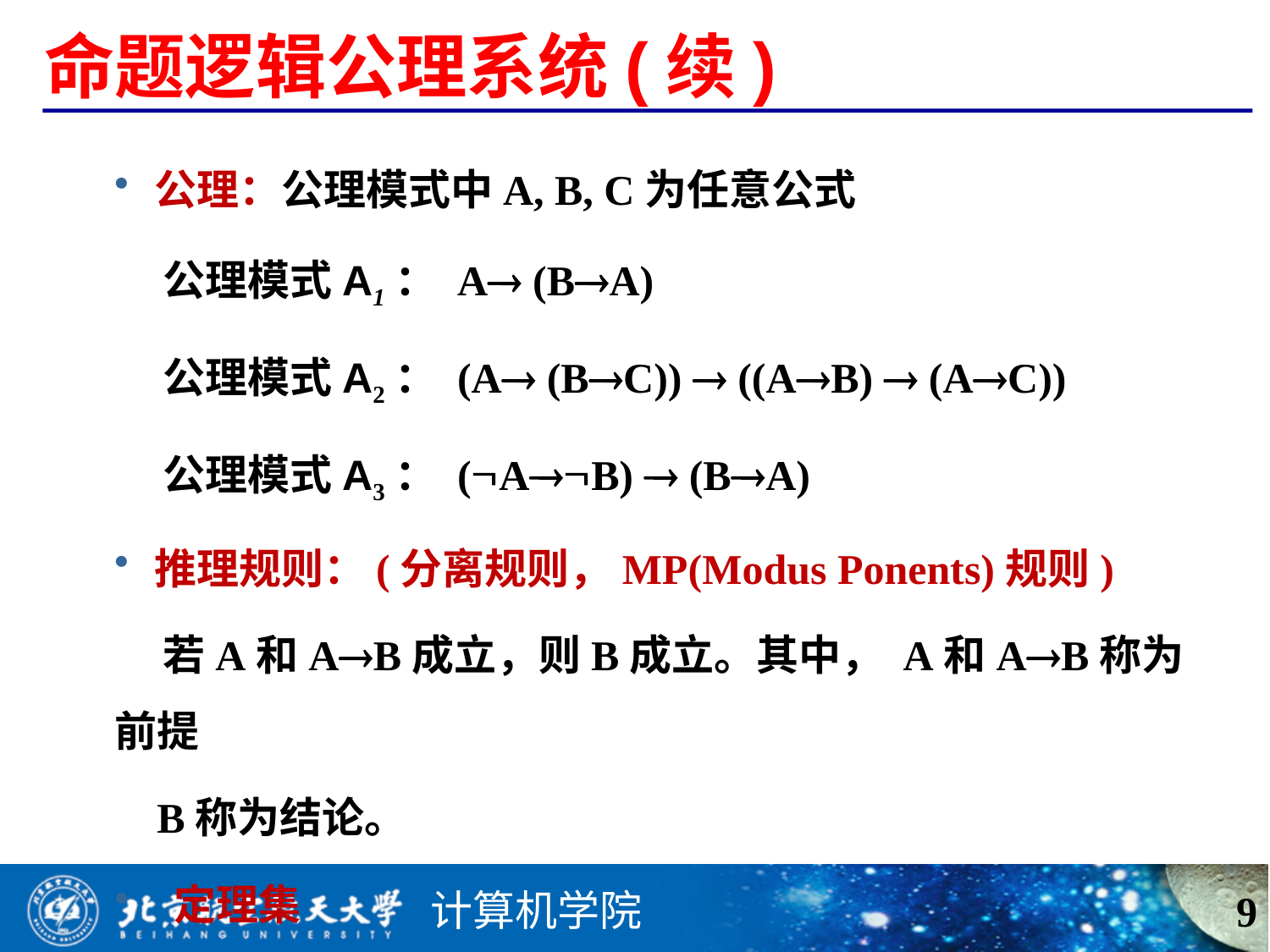

# 命题逻辑公理系统(续)
公理：公理模式中A, B, C为任意公式
    公理模式A1： A→ (B→A)
    公理模式A2： (A→ (B→C)) → ((A→B) → (A→C))
    公理模式A3： (¬A→¬B) → (B→A)
推理规则：(分离规则，MP(Modus Ponents)规则)
    若A和A→B成立，则B成立。其中， A和A→B称为前提
    B称为结论。
 定理集